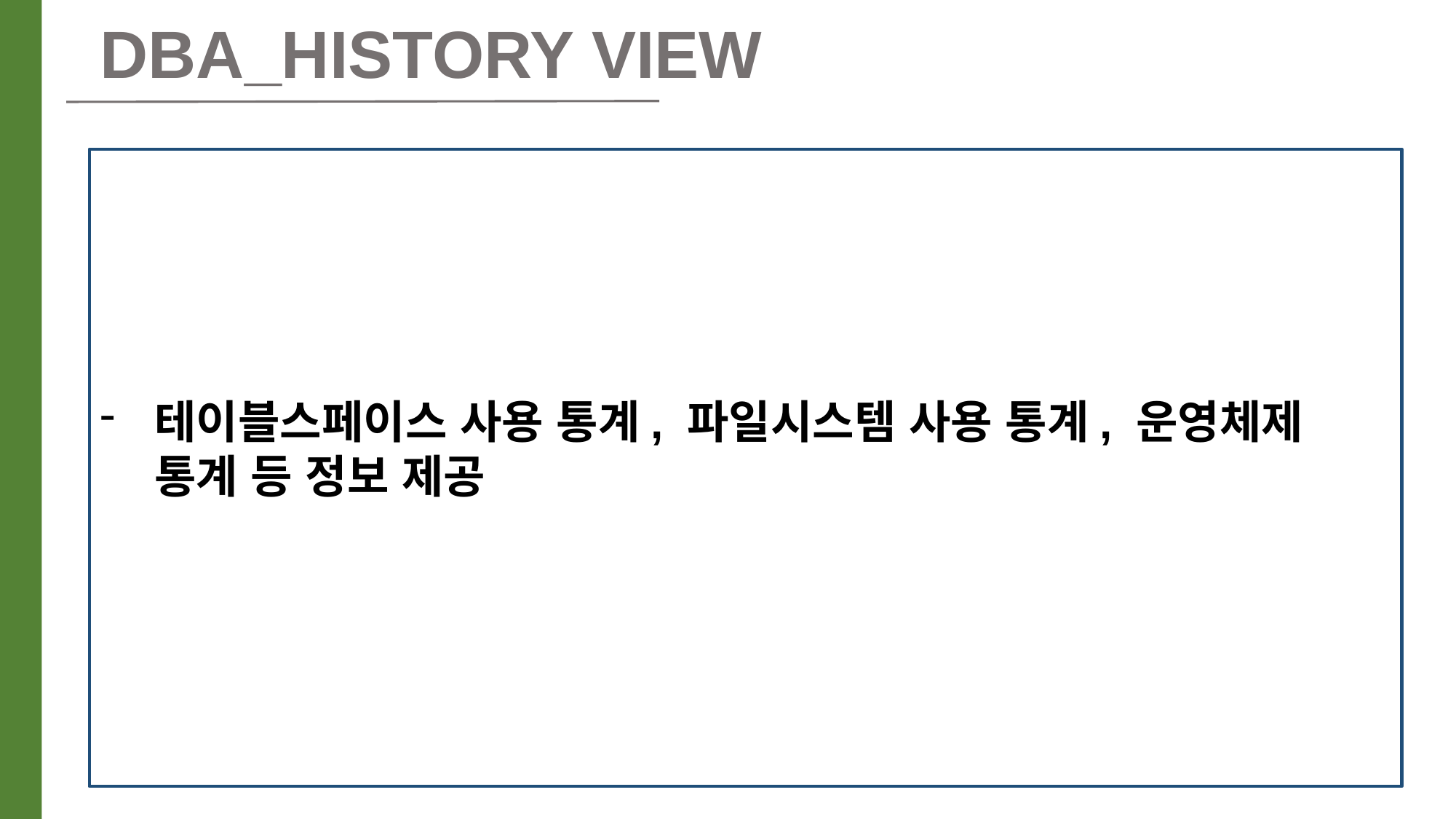

DBA_HISTORY VIEW

테이블스페이스 사용 통계, 파일시스템 사용 통계, 운영체제 통계 등 정보 제공